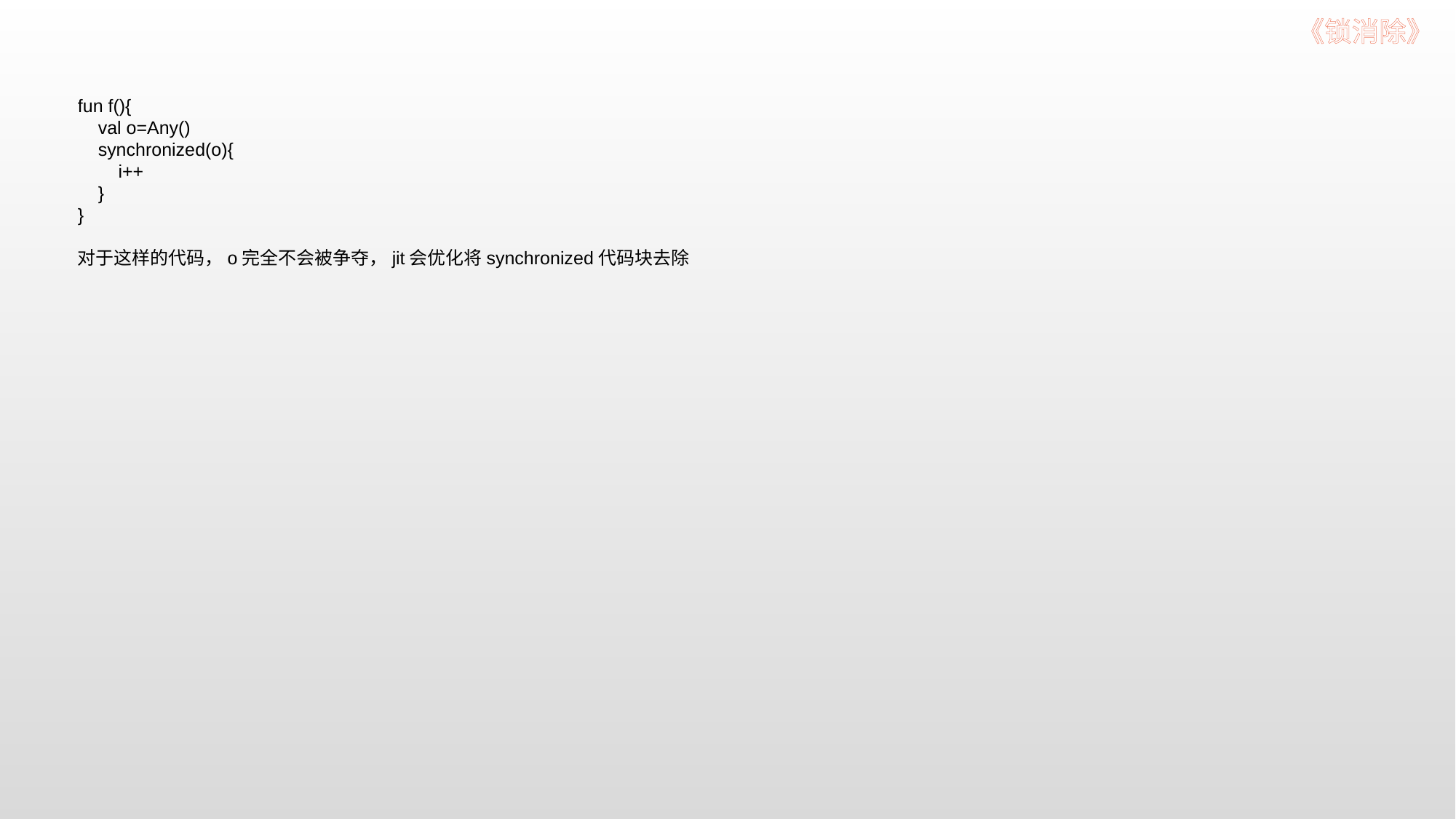

《锁消除》
fun f(){
    val o=Any()
    synchronized(o){
        i++
    }
}

对于这样的代码，o完全不会被争夺，jit会优化将synchronized代码块去除